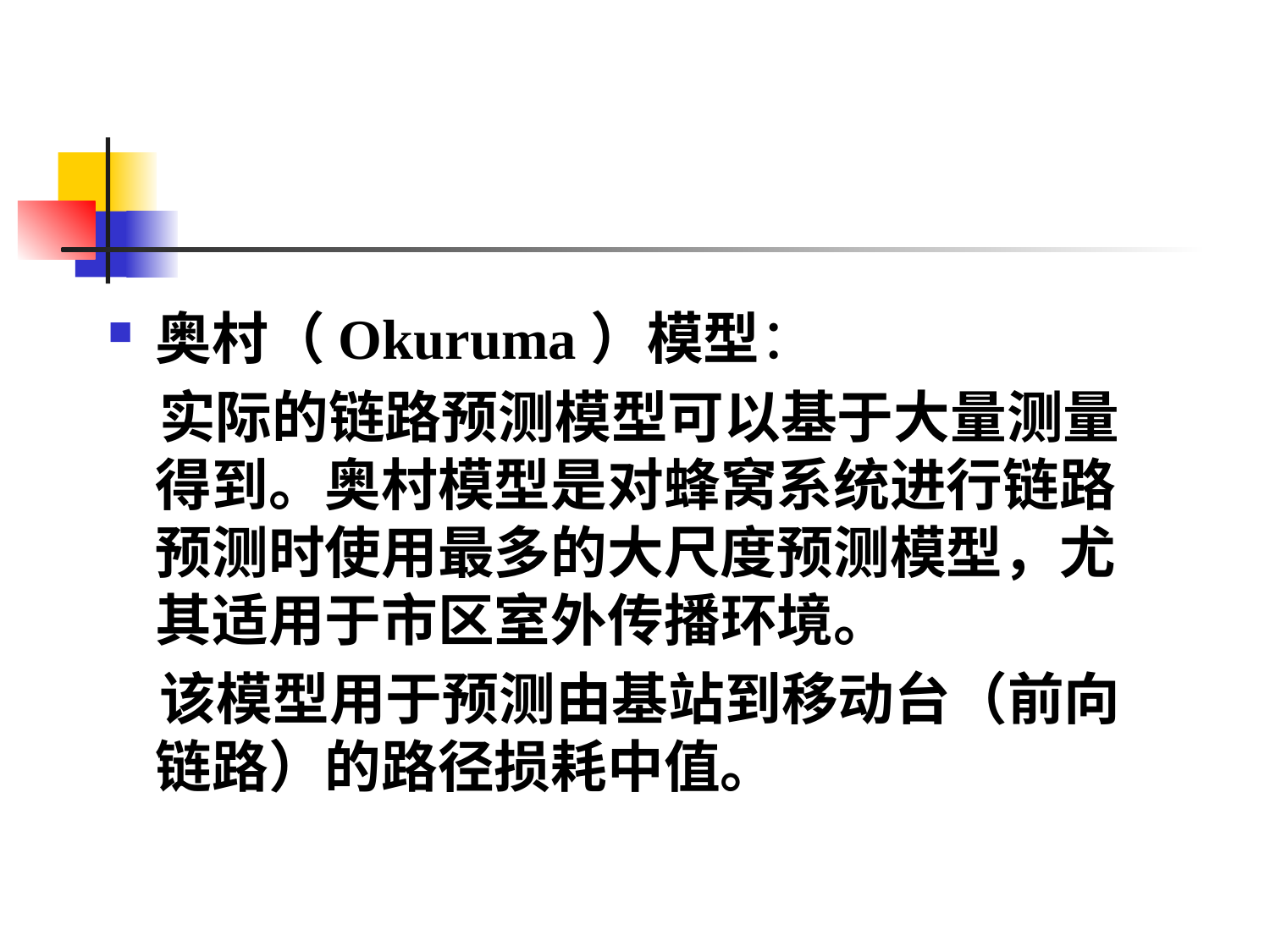

奥村（Okuruma）模型：
   实际的链路预测模型可以基于大量测量得到。奥村模型是对蜂窝系统进行链路预测时使用最多的大尺度预测模型，尤其适用于市区室外传播环境。
   该模型用于预测由基站到移动台（前向链路）的路径损耗中值。